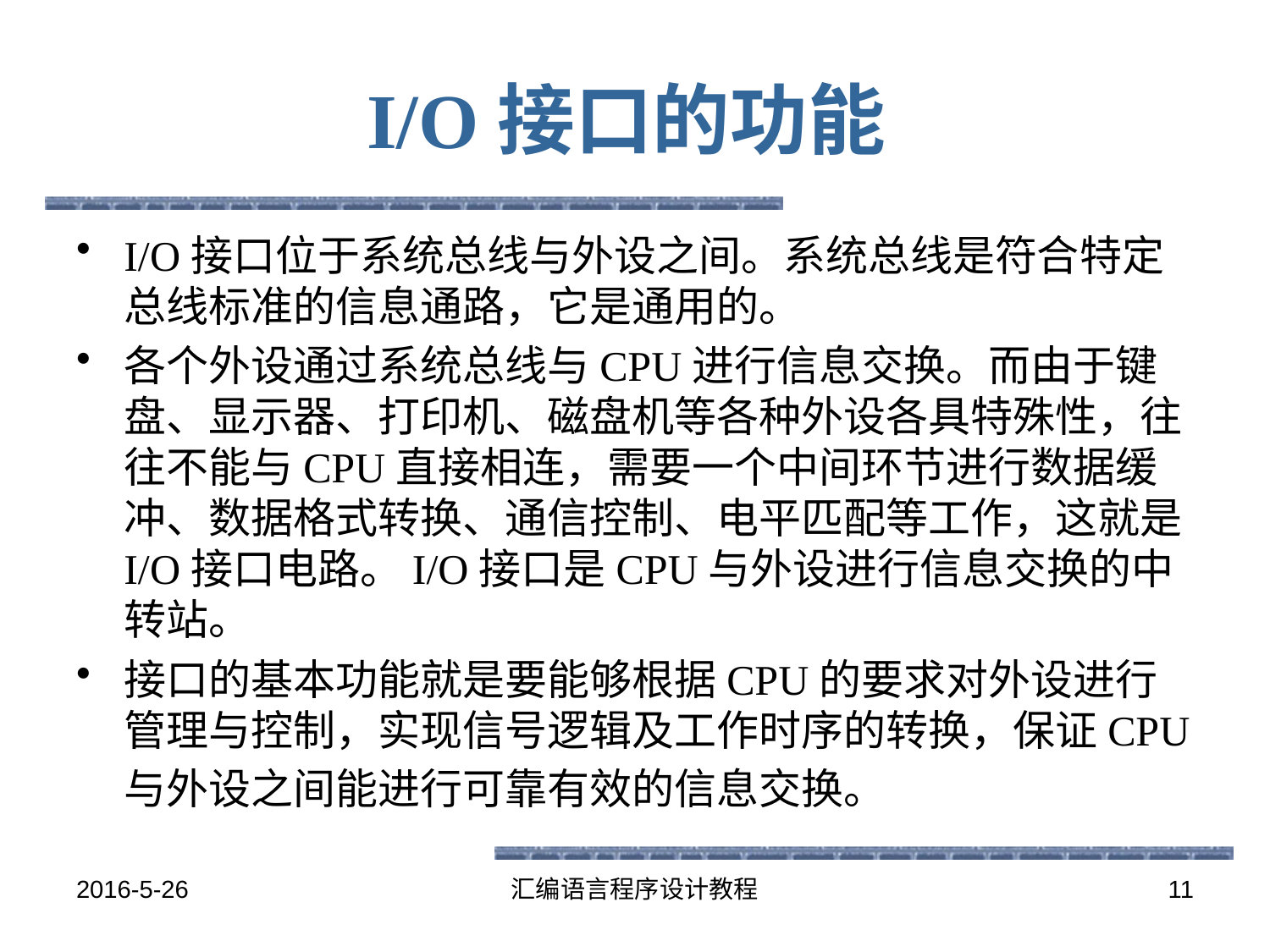

# I/O接口的功能
I/O接口位于系统总线与外设之间。系统总线是符合特定总线标准的信息通路，它是通用的。
各个外设通过系统总线与CPU进行信息交换。而由于键盘、显示器、打印机、磁盘机等各种外设各具特殊性，往往不能与CPU直接相连，需要一个中间环节进行数据缓冲、数据格式转换、通信控制、电平匹配等工作，这就是I/O接口电路。I/O接口是CPU与外设进行信息交换的中转站。
接口的基本功能就是要能够根据CPU的要求对外设进行管理与控制，实现信号逻辑及工作时序的转换，保证CPU与外设之间能进行可靠有效的信息交换。
2016-5-26
汇编语言程序设计教程
11